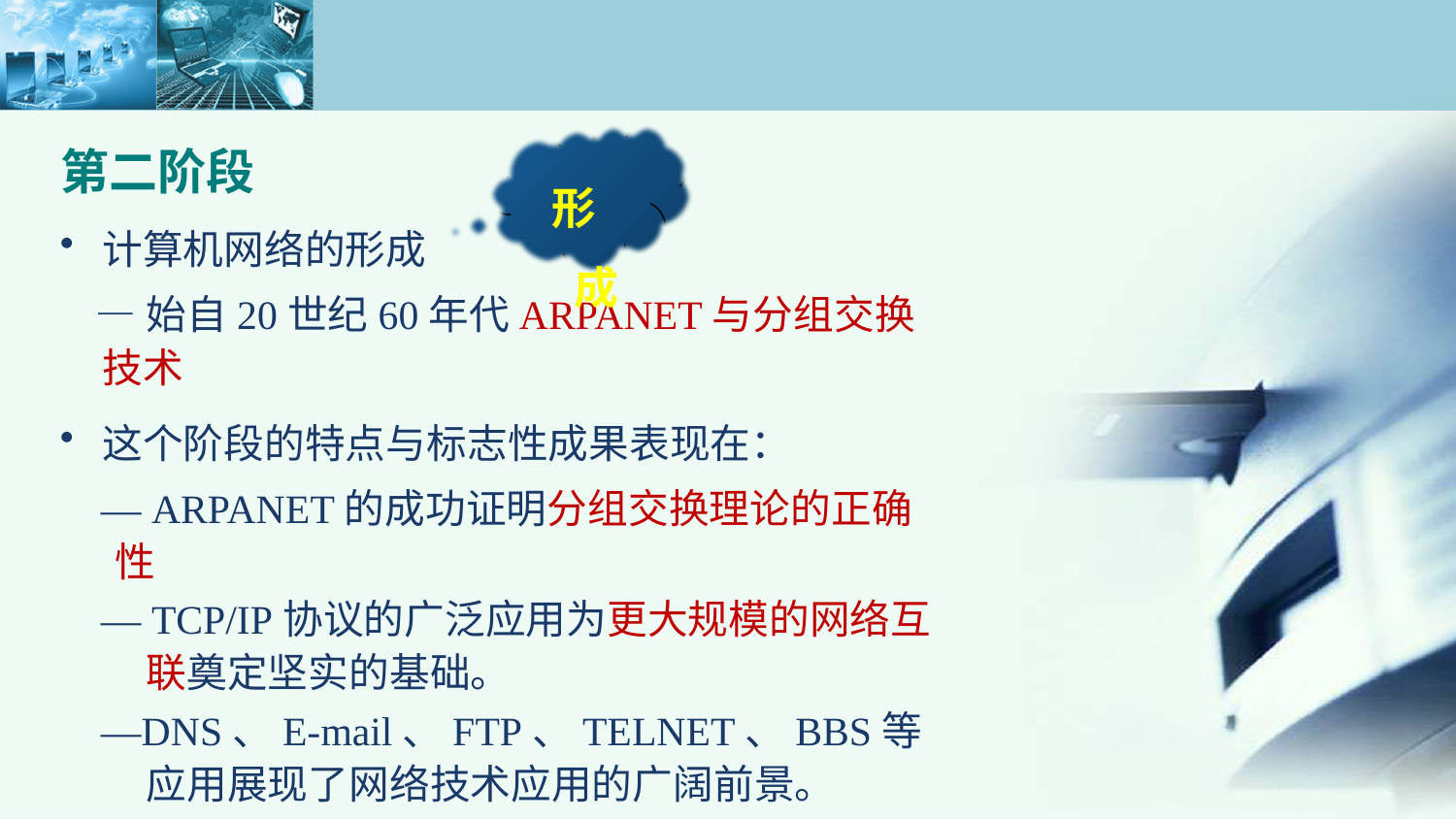

形成
第二阶段
计算机网络的形成
    —始自20世纪60年代ARPANET与分组交换技术
这个阶段的特点与标志性成果表现在：
    — ARPANET的成功证明分组交换理论的正确性
    — TCP/IP协议的广泛应用为更大规模的网络互联奠定坚实的基础。
    —DNS、E-mail、FTP、TELNET、BBS等应用展现了网络技术应用的广阔前景。